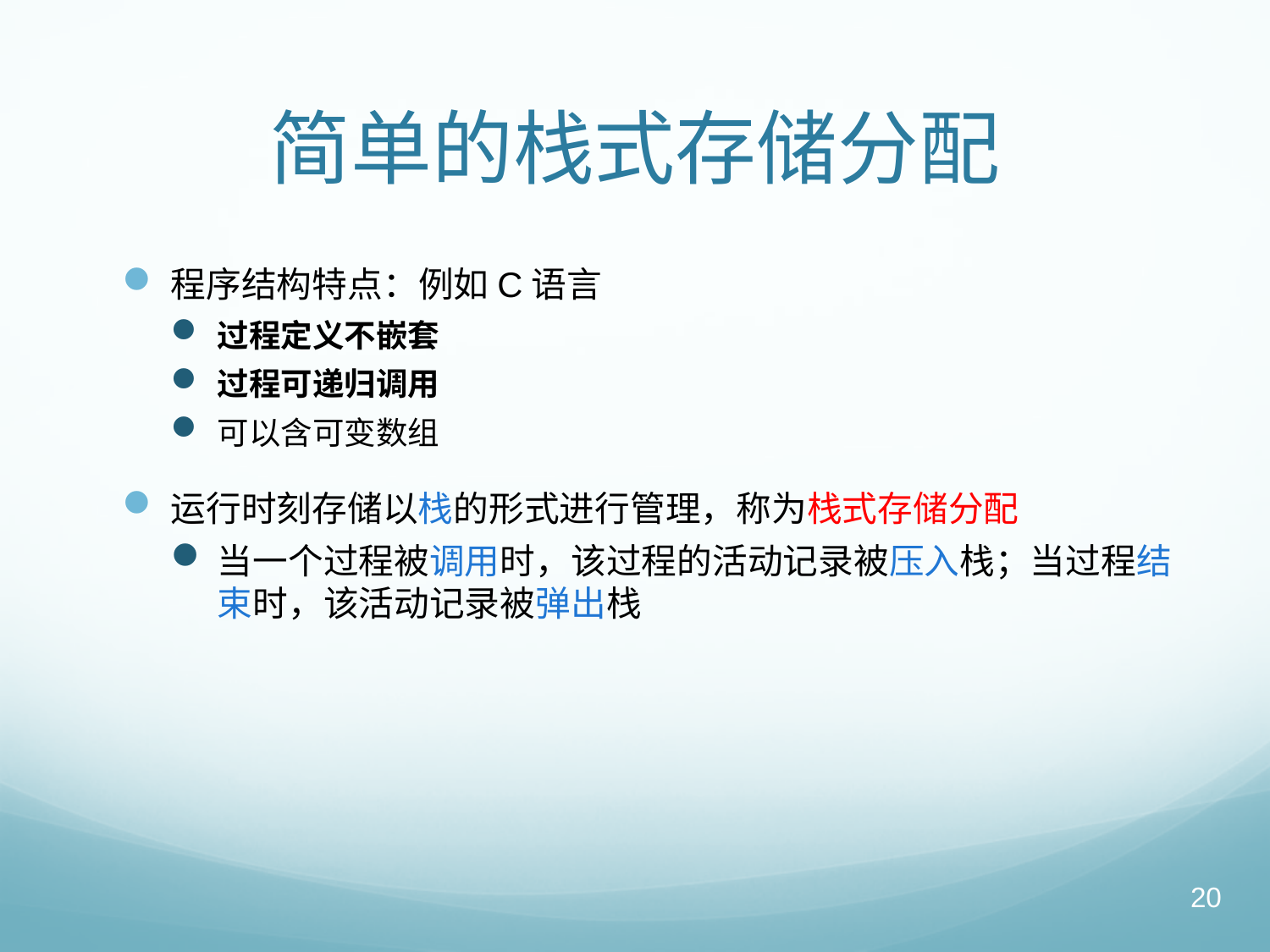

# 简单的栈式存储分配
程序结构特点：例如C语言
过程定义不嵌套
过程可递归调用
可以含可变数组
运行时刻存储以栈的形式进行管理，称为栈式存储分配
当一个过程被调用时，该过程的活动记录被压入栈；当过程结束时，该活动记录被弹出栈

20